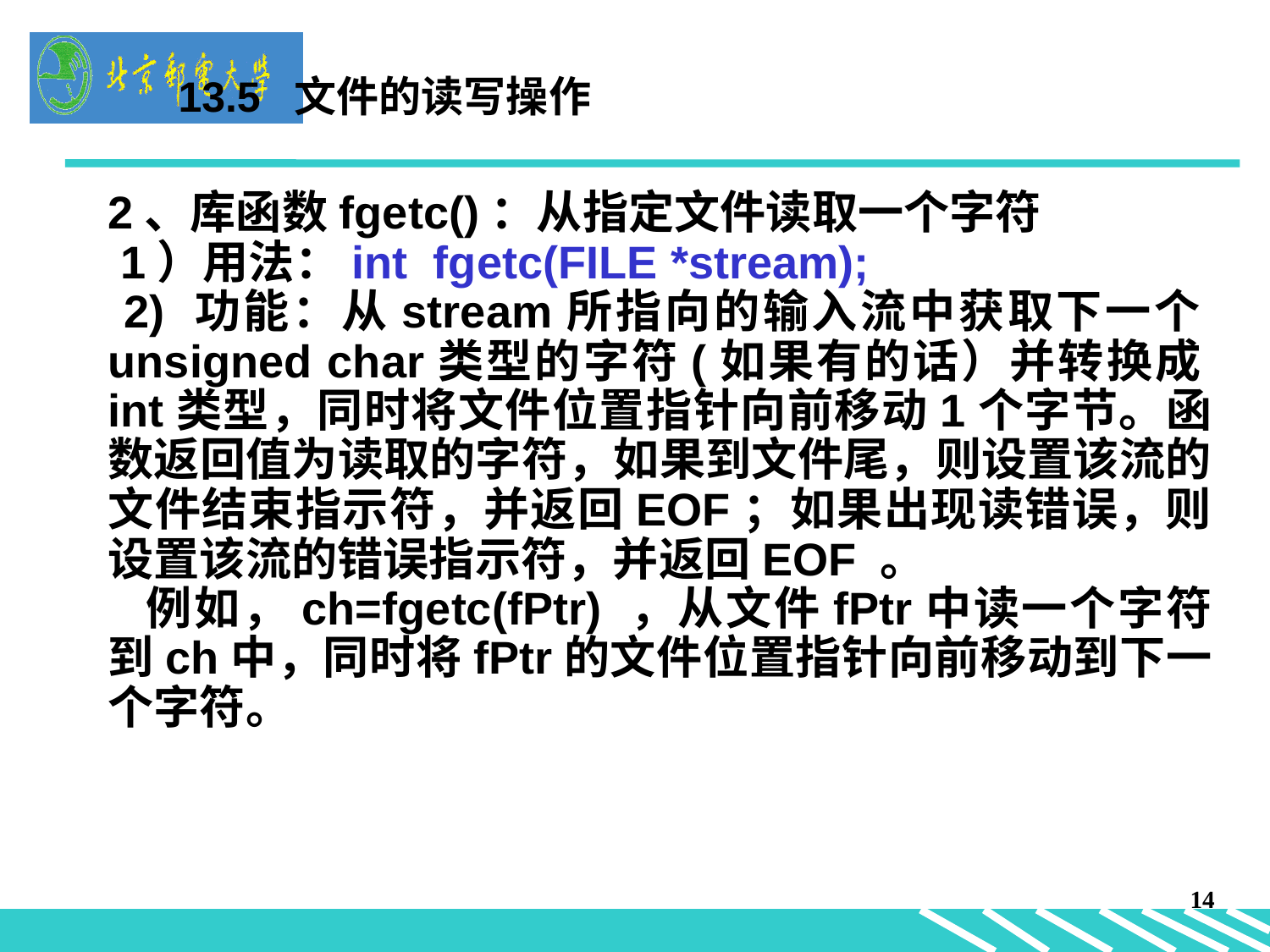

13.5  文件的读写操作
2、库函数fgetc()：从指定文件读取一个字符
 1）用法：int  fgetc(FILE *stream);
 2) 功能：从stream所指向的输入流中获取下一个unsigned char类型的字符(如果有的话）并转换成int类型，同时将文件位置指针向前移动1个字节。函数返回值为读取的字符，如果到文件尾，则设置该流的文件结束指示符，并返回EOF；如果出现读错误，则设置该流的错误指示符，并返回EOF 。
  例如，ch=fgetc(fPtr) ，从文件fPtr中读一个字符到ch中，同时将fPtr的文件位置指针向前移动到下一个字符。
14